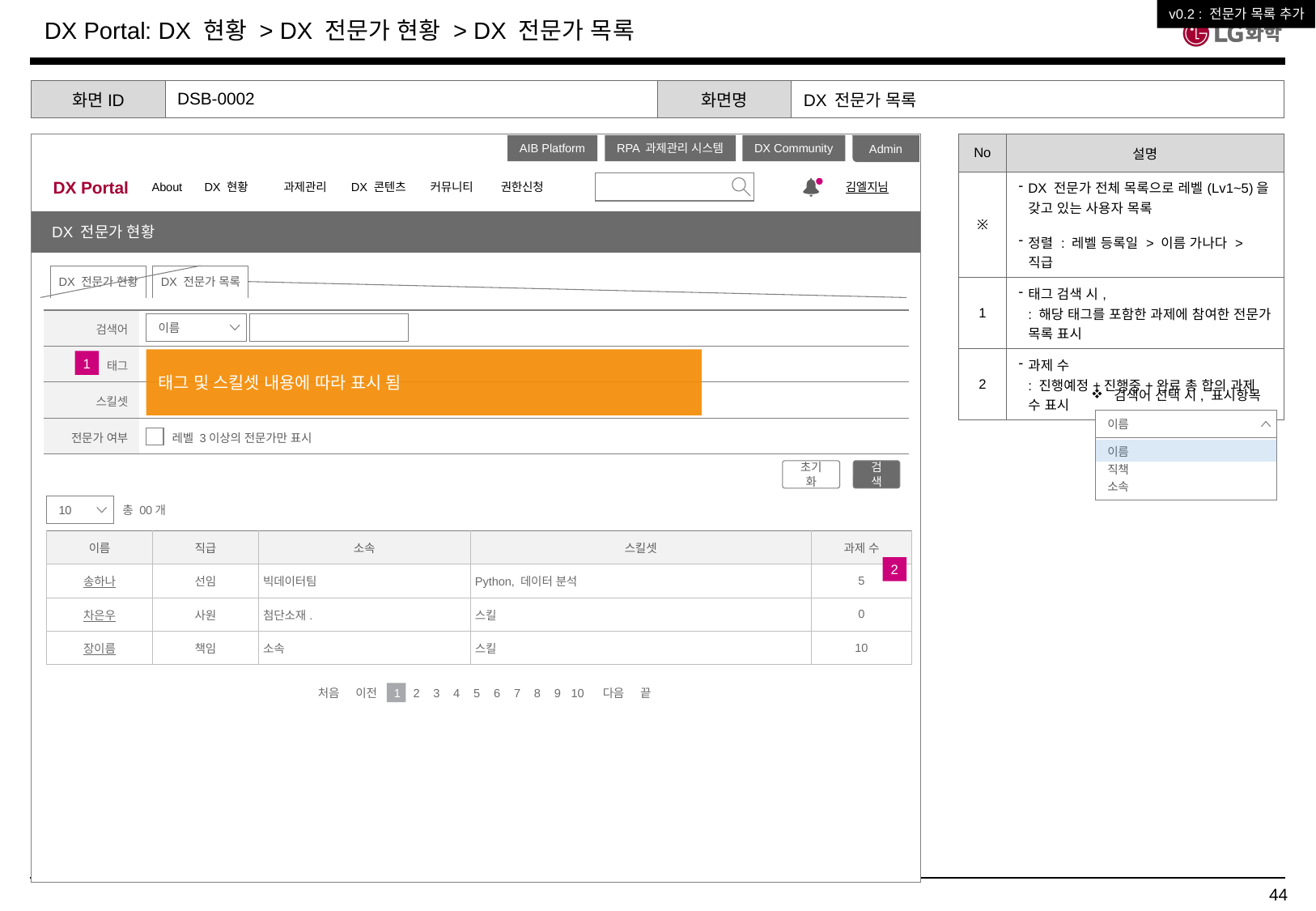

v0.2 : 전문가 목록 추가
: DX 현황 > DX 전문가 현황 > DX 전문가 목록
| 화면ID | DSB-0002 | 화면명 | DX 전문가 목록 |
| --- | --- | --- | --- |

| No | 설명 |
| --- | --- |
| ※ | DX 전문가 전체 목록으로 레벨(Lv1~5)을 갖고 있는 사용자 목록 정렬 : 레벨 등록일 > 이름 가나다 > 직급 |
| 1 | 태그 검색 시, : 해당 태그를 포함한 과제에 참여한 전문가 목록 표시 |
| 2 | 과제 수 : 진행예정+진행중+완료 총 합의 과제 수 표시 |

Admin
DX Portal

About
DX 현황
과제관리
DX 콘텐츠
커뮤니티
권한신청
김엘지님

AIB Platform
RPA 과제관리 시스템
DX Community
공지사항

DX 전문가 현황
DX 전문가 현황
DX 전문가 목록
| 검색어 |  |  |  |
| --- | --- | --- | --- |
| 태그 |  |  |  |
| 스킬셋 |  |  |  |
| 전문가 여부 |  |  |  |

이름

태그 및 스킬셋 내용에 따라 표시 됨
1
검색어 선택 시, 표시항목
이름

이름
직책
소속

레벨 3이상의 전문가만 표시
초기화
검색
10

총 00개
| 이름 | 직급 | 소속 | 스킬셋 | 과제 수 |
| --- | --- | --- | --- | --- |
| 송하나 | 선임 | 빅데이터팀 | Python, 데이터 분석 | 5 |
| 차은우 | 사원 | 첨단소재. | 스킬 | 0 |
| 장이름 | 책임 | 소속 | 스킬 | 10 |
2
처음     이전
다음     끝
1
2
3
4
5
6
7
8
9
10